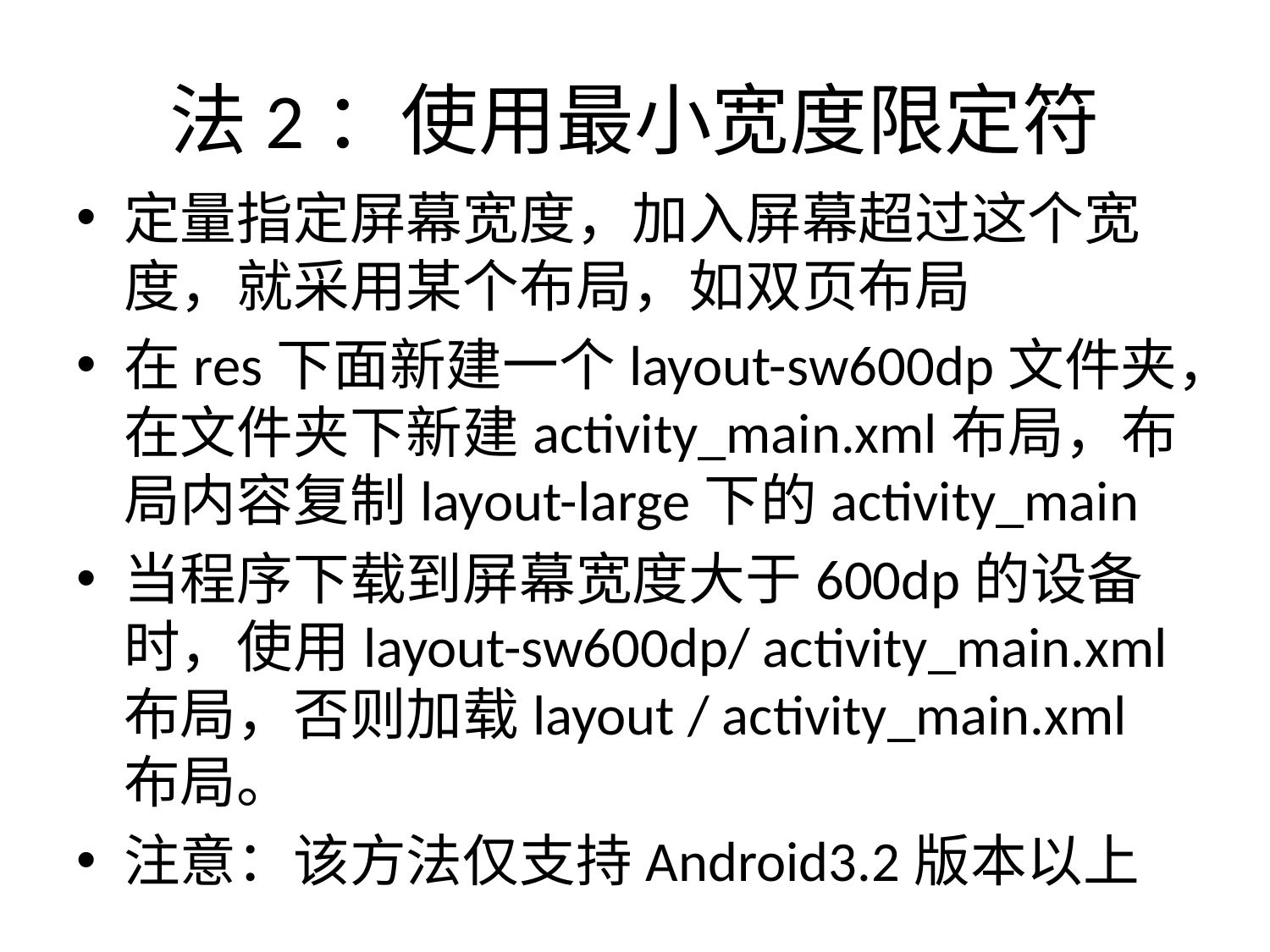

# 法2：使用最小宽度限定符
定量指定屏幕宽度，加入屏幕超过这个宽度，就采用某个布局，如双页布局
在res下面新建一个layout-sw600dp文件夹，在文件夹下新建activity_main.xml布局，布局内容复制layout-large下的activity_main
当程序下载到屏幕宽度大于600dp的设备时，使用layout-sw600dp/ activity_main.xml布局，否则加载layout / activity_main.xml布局。
注意：该方法仅支持Android3.2版本以上